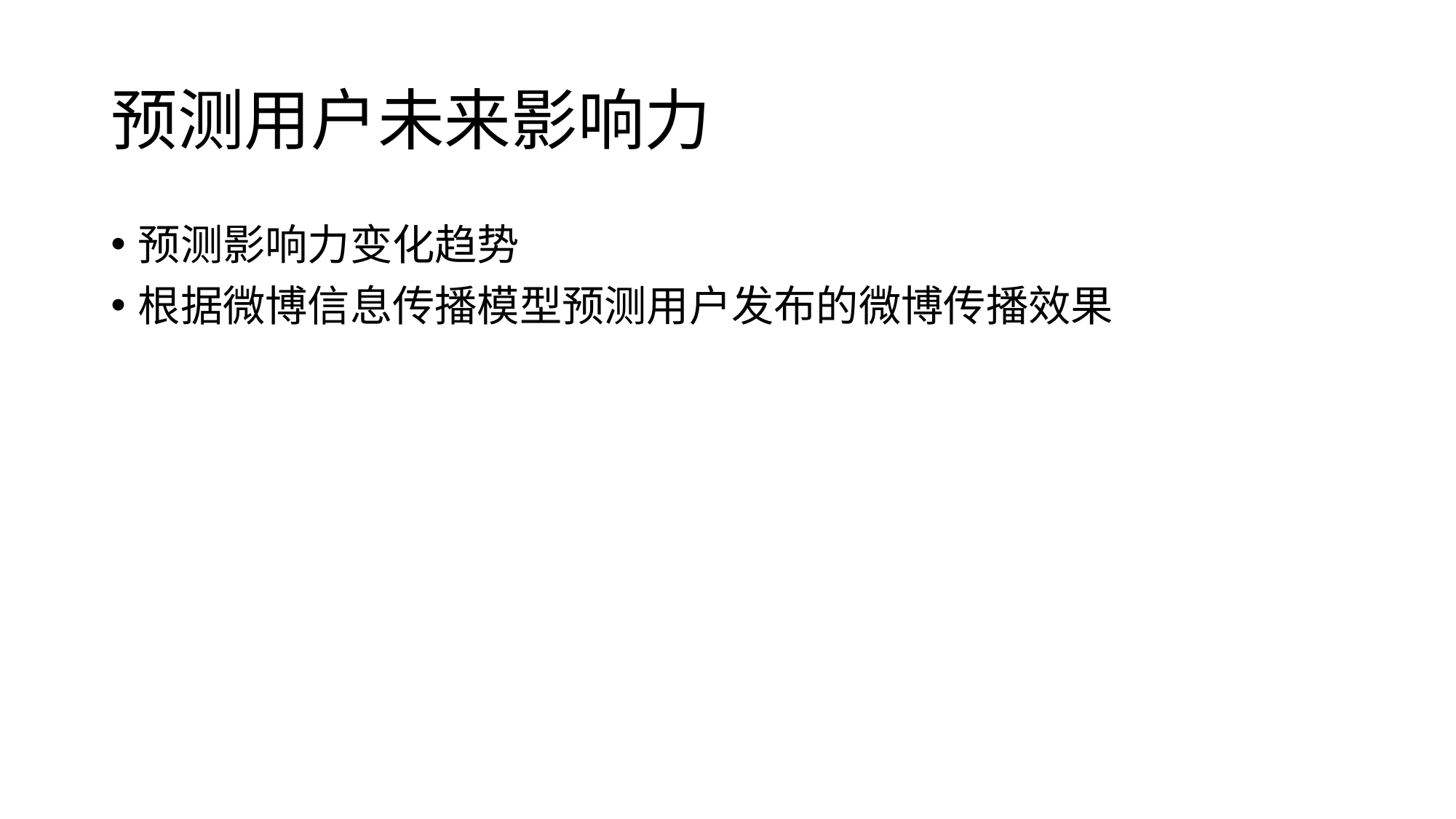

# 预测用户未来影响力
预测影响力变化趋势
根据微博信息传播模型预测用户发布的微博传播效果